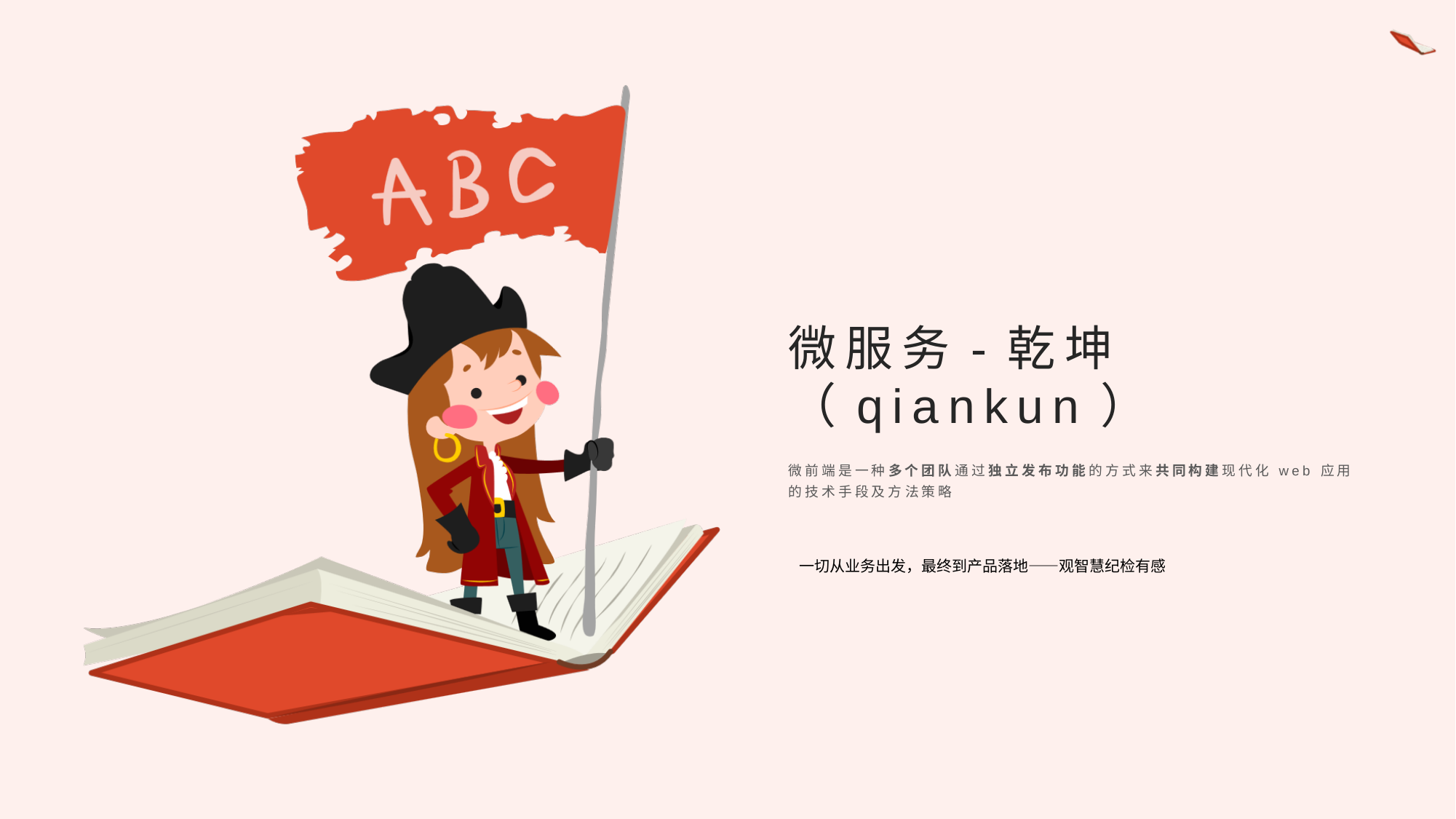

微服务-乾坤（qiankun）
微前端是一种多个团队通过独立发布功能的方式来共同构建现代化 web 应用的技术手段及方法策略
一切从业务出发，最终到产品落地——观智慧纪检有感